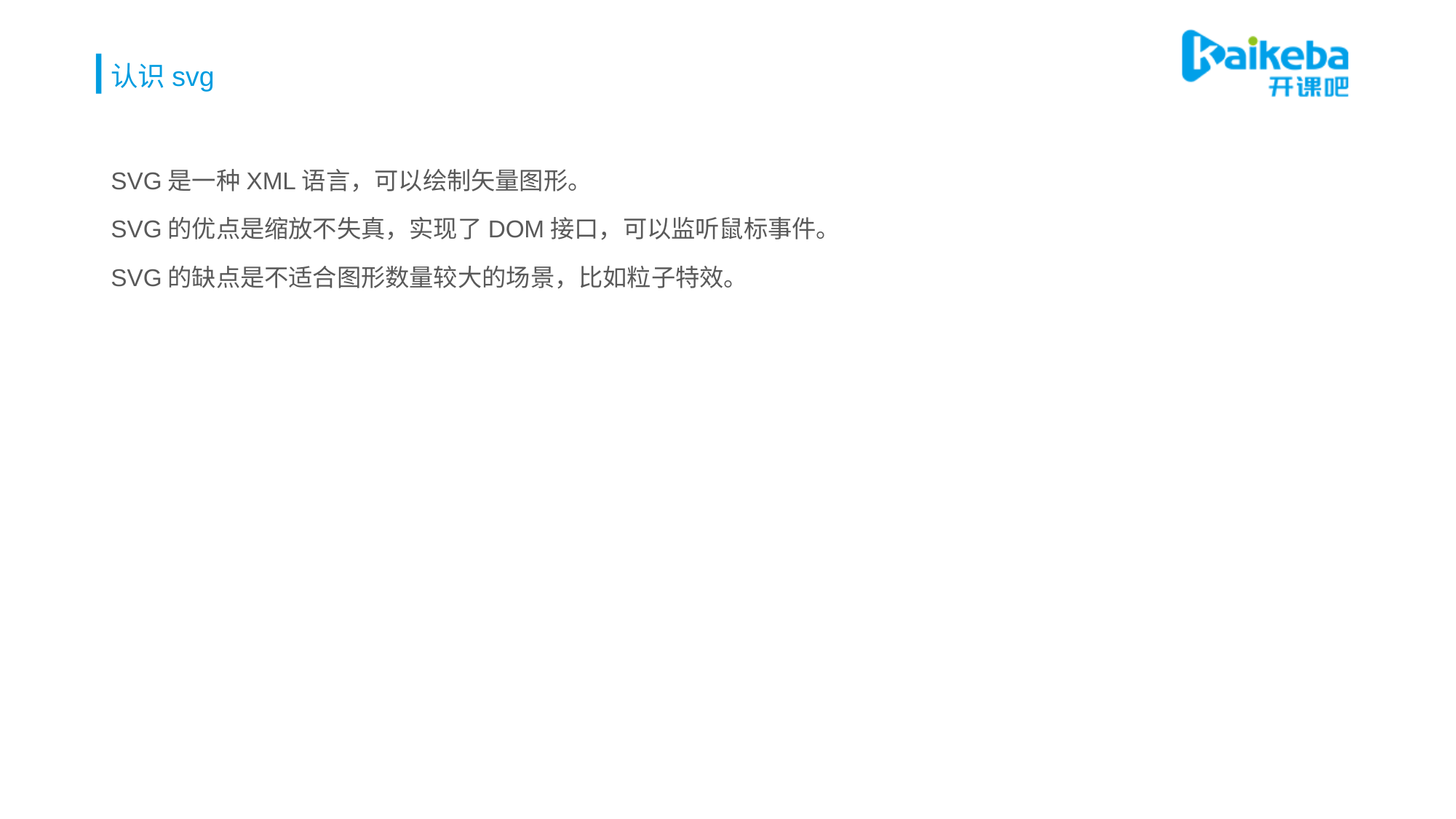

# 认识svg
SVG是一种XML语言，可以绘制矢量图形。
SVG的优点是缩放不失真，实现了DOM接口，可以监听鼠标事件。
SVG的缺点是不适合图形数量较大的场景，比如粒子特效。